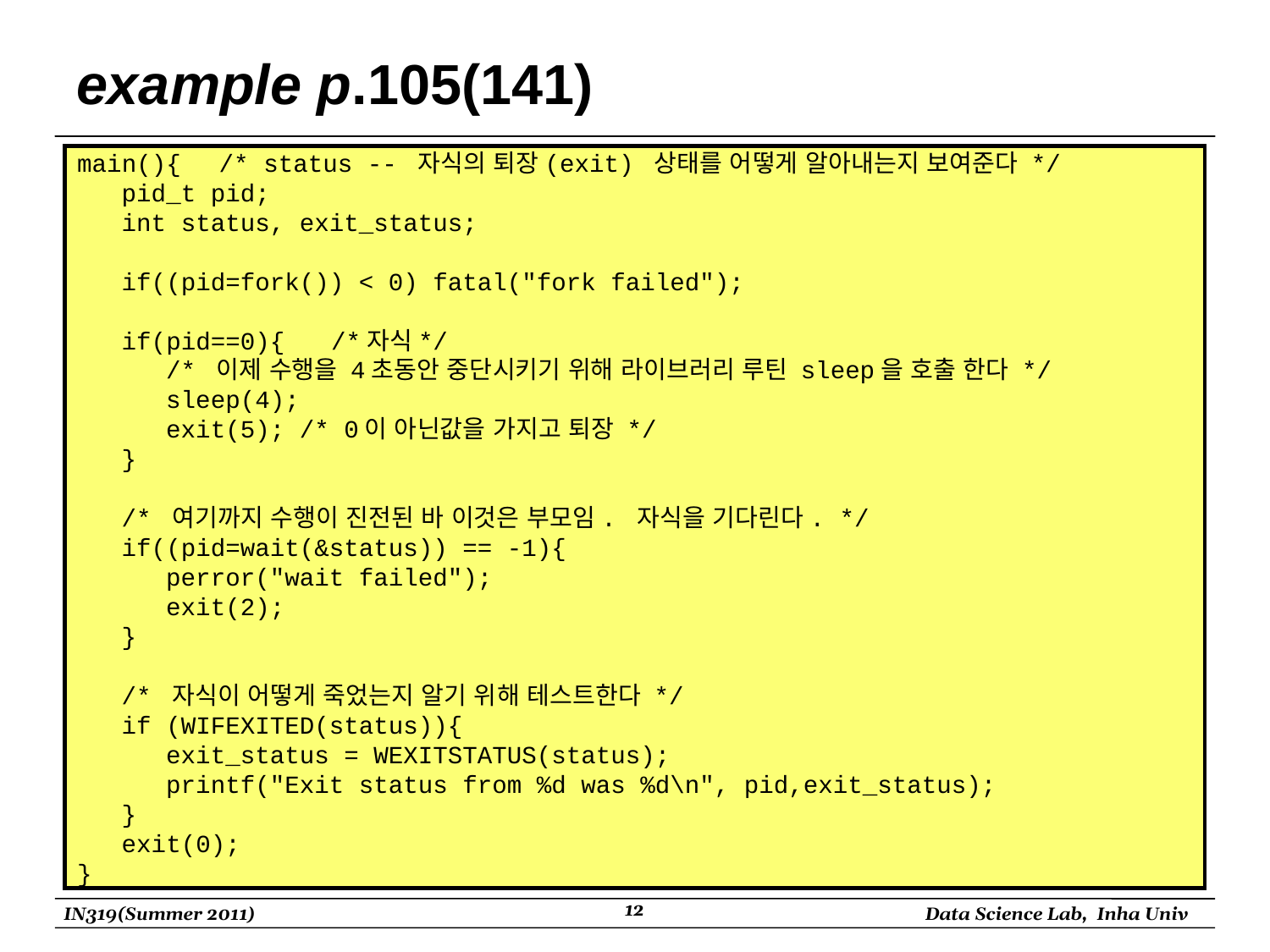

# example p.105(141)
main(){	 /* status -- 자식의 퇴장(exit) 상태를 어떻게 알아내는지 보여준다 */
   pid_t pid;
   int status, exit_status;

   if((pid=fork()) < 0) fatal("fork failed");

   if(pid==0){	/*자식*/
      /* 이제 수행을 4초동안 중단시키기 위해 라이브러리 루틴 sleep을 호출 한다 */
      sleep(4);
      exit(5); /* 0이 아닌값을 가지고 퇴장 */
   }

   /* 여기까지 수행이 진전된 바 이것은 부모임. 자식을 기다린다. */
   if((pid=wait(&status)) == -1){
      perror("wait failed");
      exit(2);
   }

   /* 자식이 어떻게 죽었는지 알기 위해 테스트한다 */
   if (WIFEXITED(status)){
      exit_status = WEXITSTATUS(status);
      printf("Exit status from %d was %d\n", pid,exit_status);
   }
   exit(0);
}

12